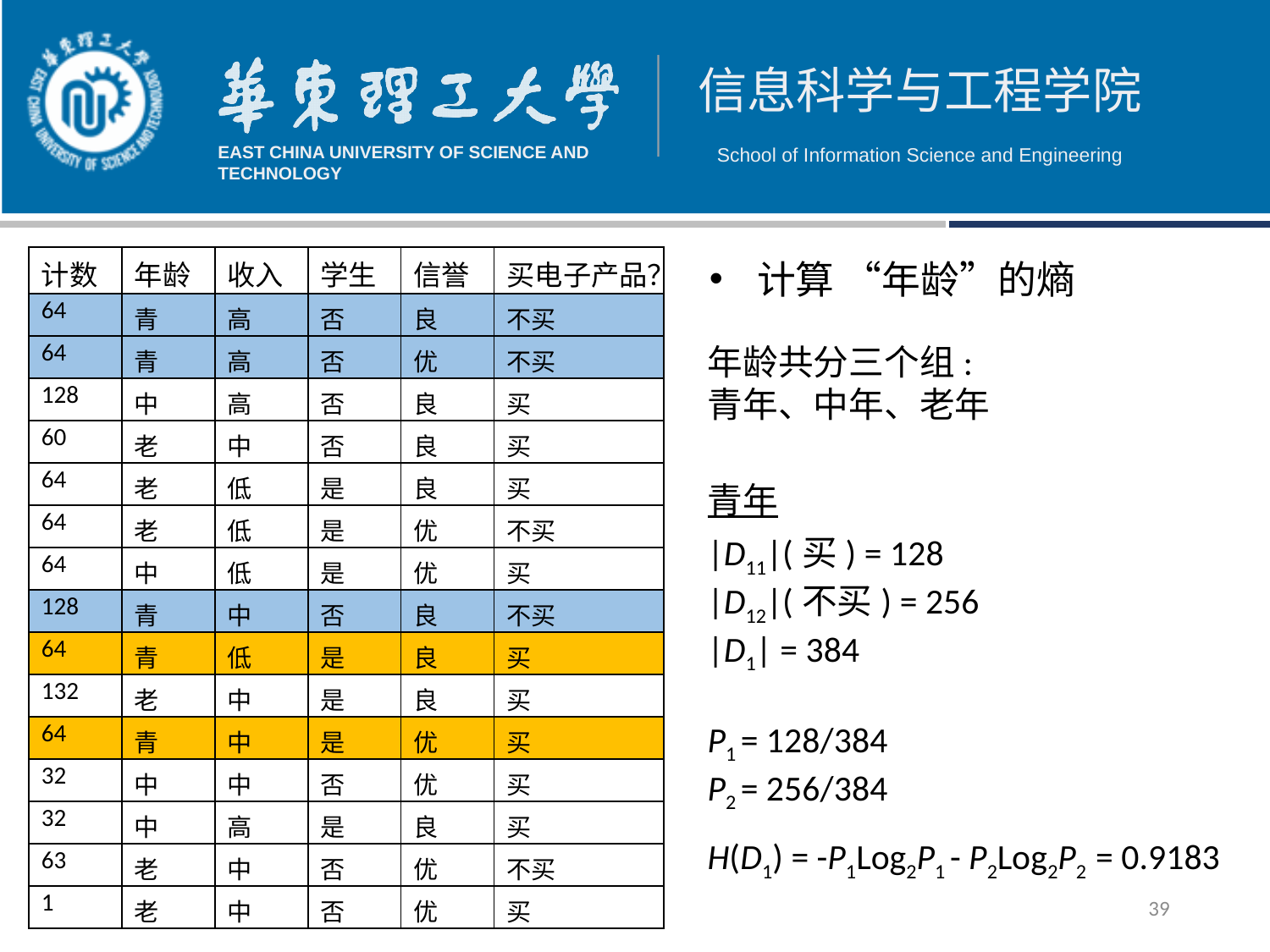

| 计数 | 年龄 | 收入 | 学生 | 信誉 | 买电子产品？ |
| --- | --- | --- | --- | --- | --- |
| 64 | 青 | 高 | 否 | 良 | 不买 |
| 64 | 青 | 高 | 否 | 优 | 不买 |
| 128 | 中 | 高 | 否 | 良 | 买 |
| 60 | 老 | 中 | 否 | 良 | 买 |
| 64 | 老 | 低 | 是 | 良 | 买 |
| 64 | 老 | 低 | 是 | 优 | 不买 |
| 64 | 中 | 低 | 是 | 优 | 买 |
| 128 | 青 | 中 | 否 | 良 | 不买 |
| 64 | 青 | 低 | 是 | 良 | 买 |
| 132 | 老 | 中 | 是 | 良 | 买 |
| 64 | 青 | 中 | 是 | 优 | 买 |
| 32 | 中 | 中 | 否 | 优 | 买 |
| 32 | 中 | 高 | 是 | 良 | 买 |
| 63 | 老 | 中 | 否 | 优 | 不买 |
| 1 | 老 | 中 | 否 | 优 | 买 |
计算 “年龄”的熵
年龄共分三个组:
青年、中年、老年

青年
|D11|(买) = 128
|D12|(不买) = 256
|D1| = 384

P1 = 128/384
P2 = 256/384
H(D1) = -P1Log2P1 - P2Log2P2  = 0.9183
39